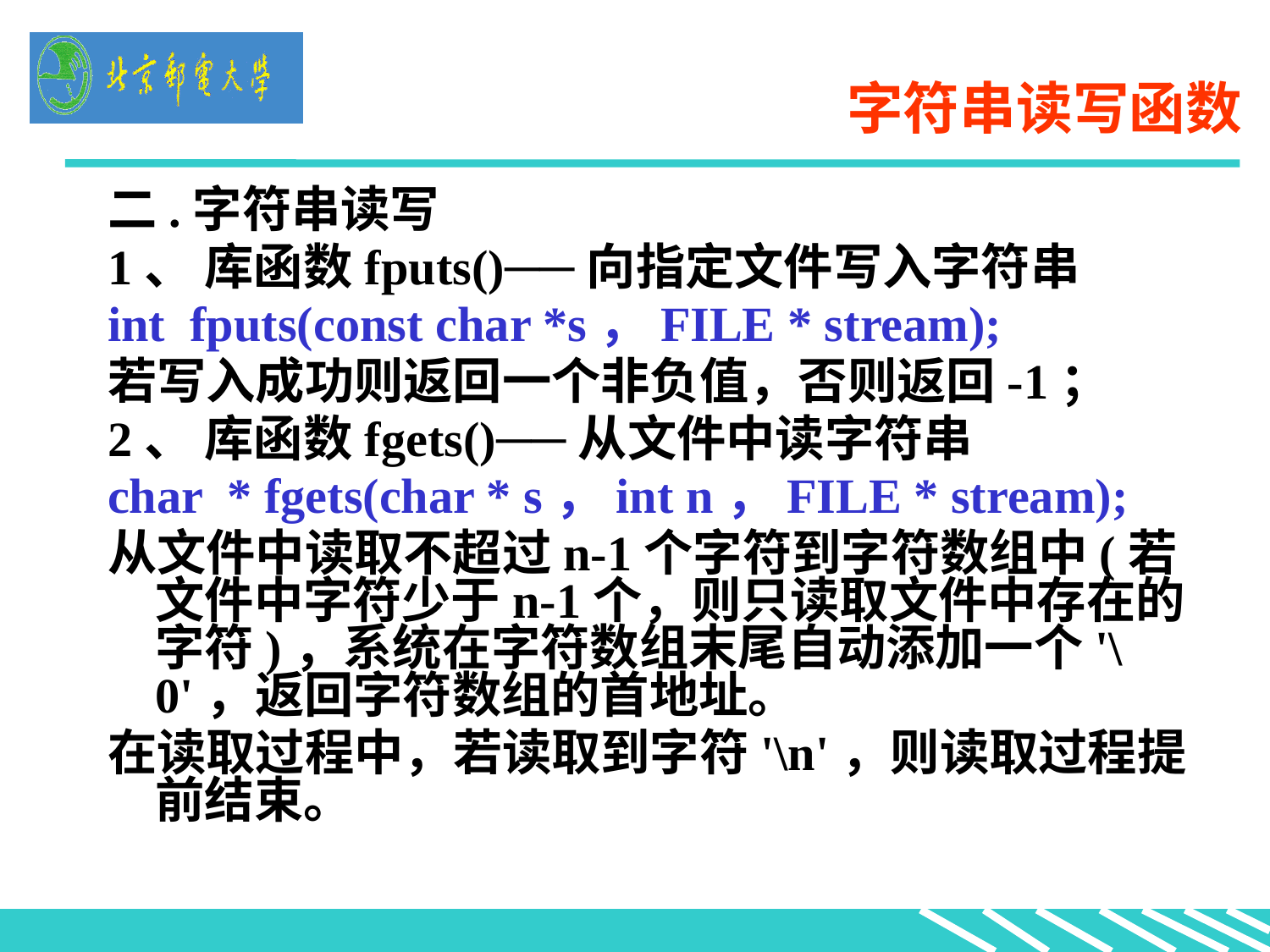

# 字符串读写函数
二.字符串读写
1、 库函数fputs()──向指定文件写入字符串
int  fputs(const char *s，FILE * stream);
若写入成功则返回一个非负值，否则返回-1；
2、 库函数fgets()──从文件中读字符串
char  * fgets(char * s，int n，FILE * stream);
从文件中读取不超过n-1个字符到字符数组中(若文件中字符少于n-1个，则只读取文件中存在的字符)，系统在字符数组末尾自动添加一个'\0'，返回字符数组的首地址。
在读取过程中，若读取到字符'\n'，则读取过程提前结束。
22